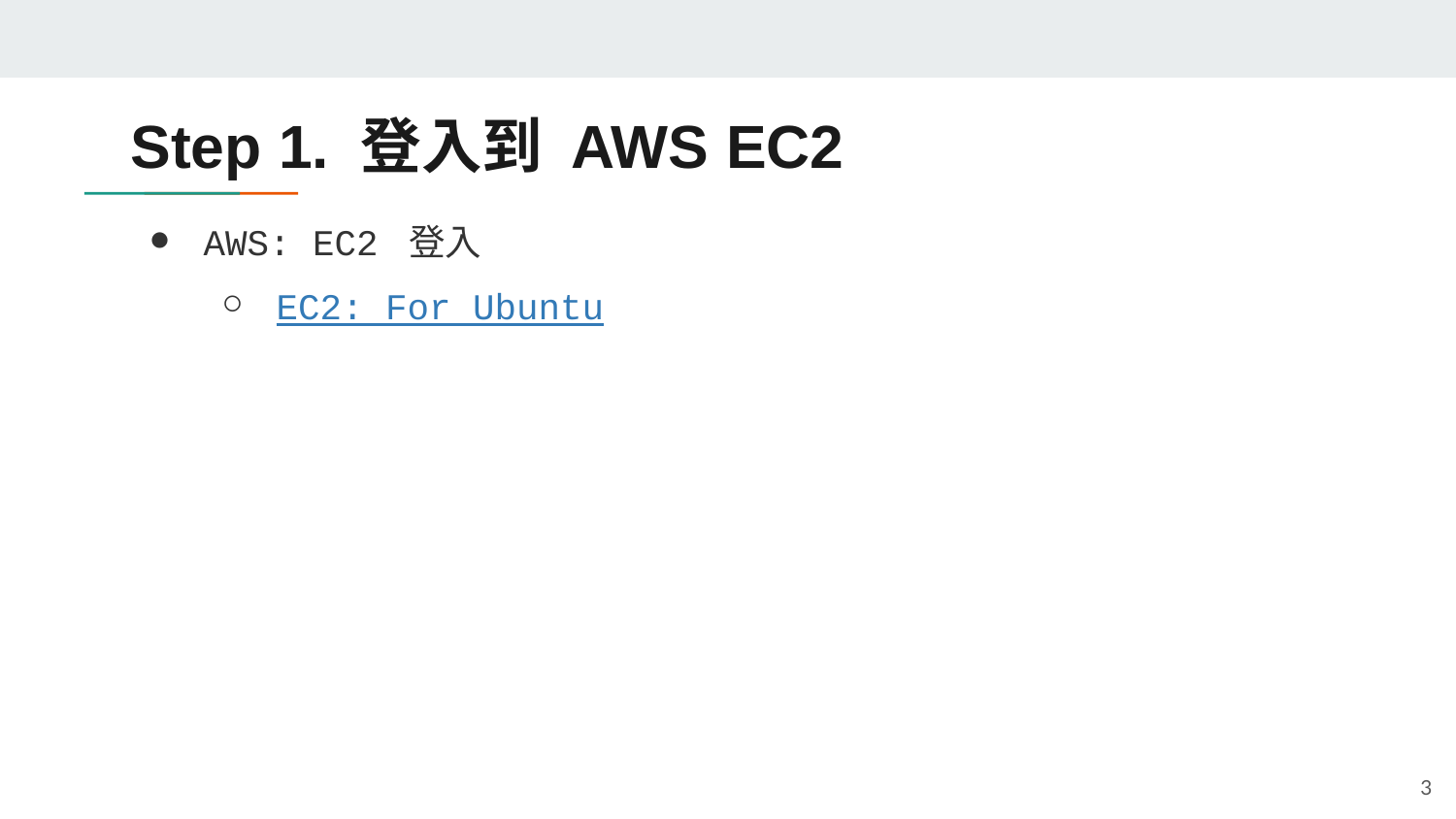

# Step 1. 登入到 AWS EC2
AWS: EC2 登入
EC2: For Ubuntu
3